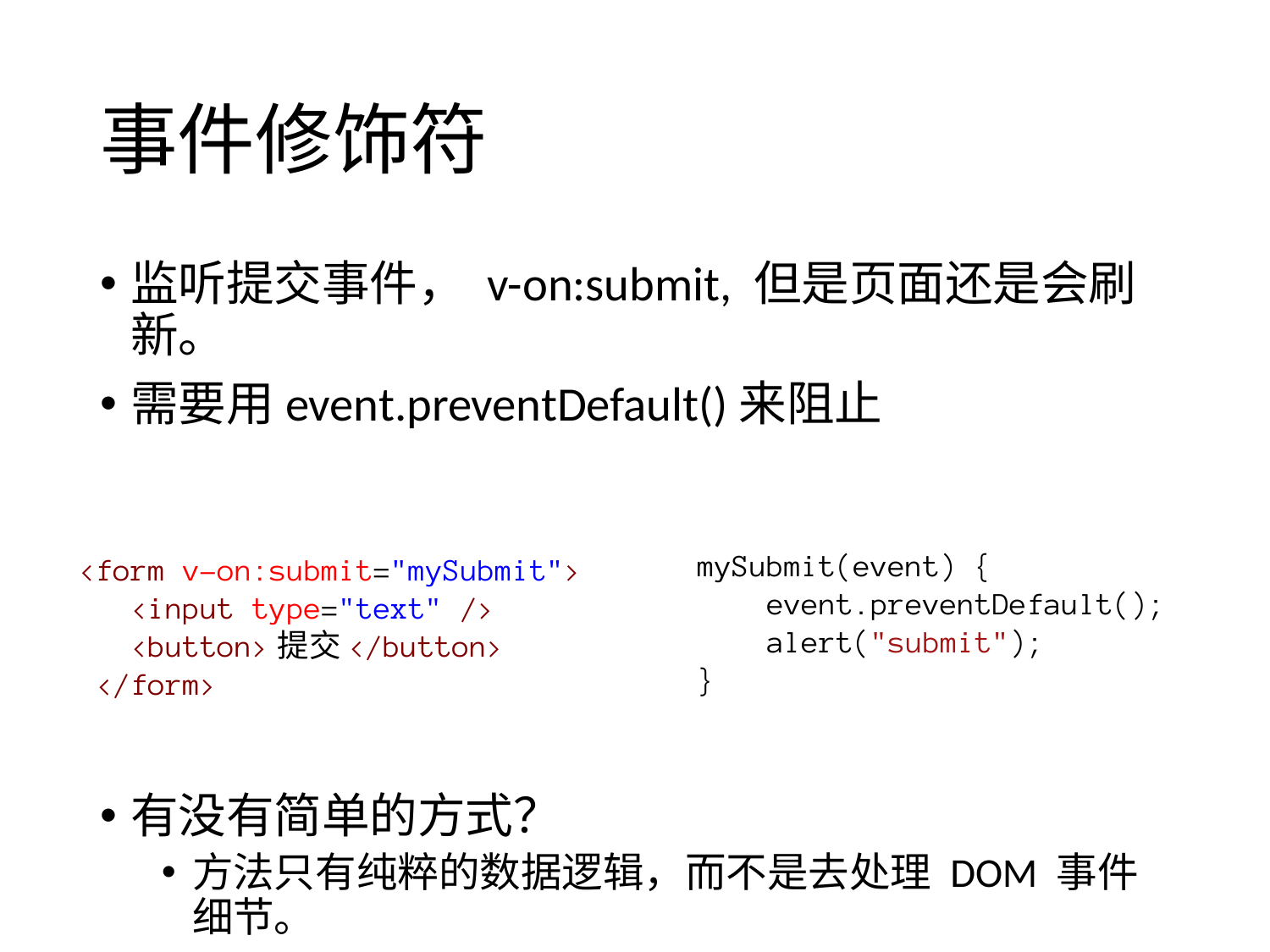

# 事件修饰符
监听提交事件， v-on:submit, 但是页面还是会刷新。
需要用event.preventDefault()来阻止

有没有简单的方式？
方法只有纯粹的数据逻辑，而不是去处理 DOM 事件细节。
      mySubmit(event) {
          event.preventDefault();
          alert("submit");
      }
     <form v-on:submit="mySubmit">
        <input type="text" />
        <button>提交</button>
      </form>